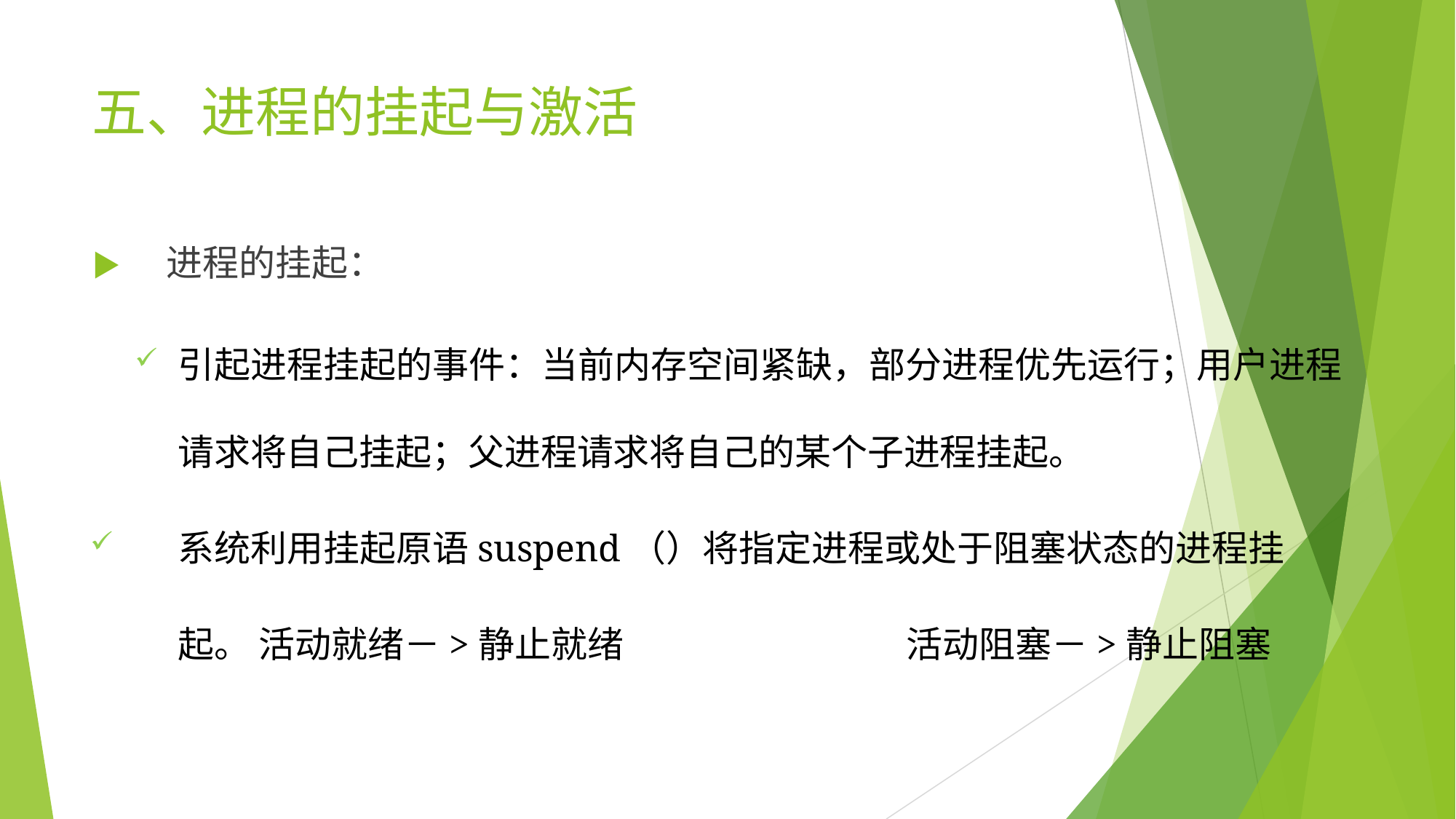

# 五、进程的挂起与激活
▶	进程的挂起：
引起进程挂起的事件：当前内存空间紧缺，部分进程优先运行；用户进程 请求将自己挂起；父进程请求将自己的某个子进程挂起。
系统利用挂起原语suspend（）将指定进程或处于阻塞状态的进程挂起。 活动就绪－>静止就绪	活动阻塞－>静止阻塞